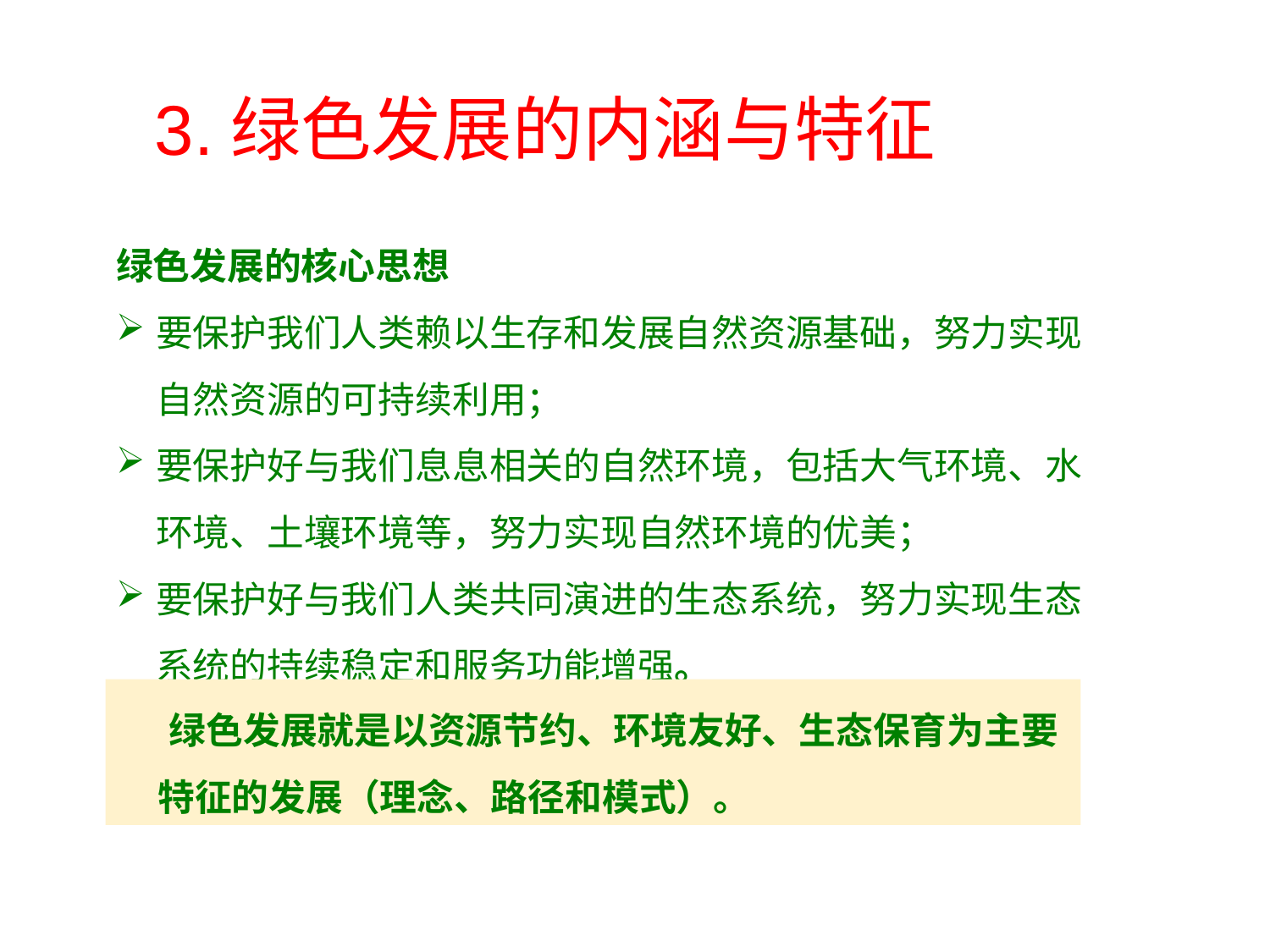

3.绿色发展的内涵与特征

绿色发展的核心思想
要保护我们人类赖以生存和发展自然资源基础，努力实现自然资源的可持续利用；
要保护好与我们息息相关的自然环境，包括大气环境、水环境、土壤环境等，努力实现自然环境的优美；
要保护好与我们人类共同演进的生态系统，努力实现生态系统的持续稳定和服务功能增强。
     绿色发展就是以资源节约、环境友好、生态保育为主要特征的发展（理念、路径和模式）。